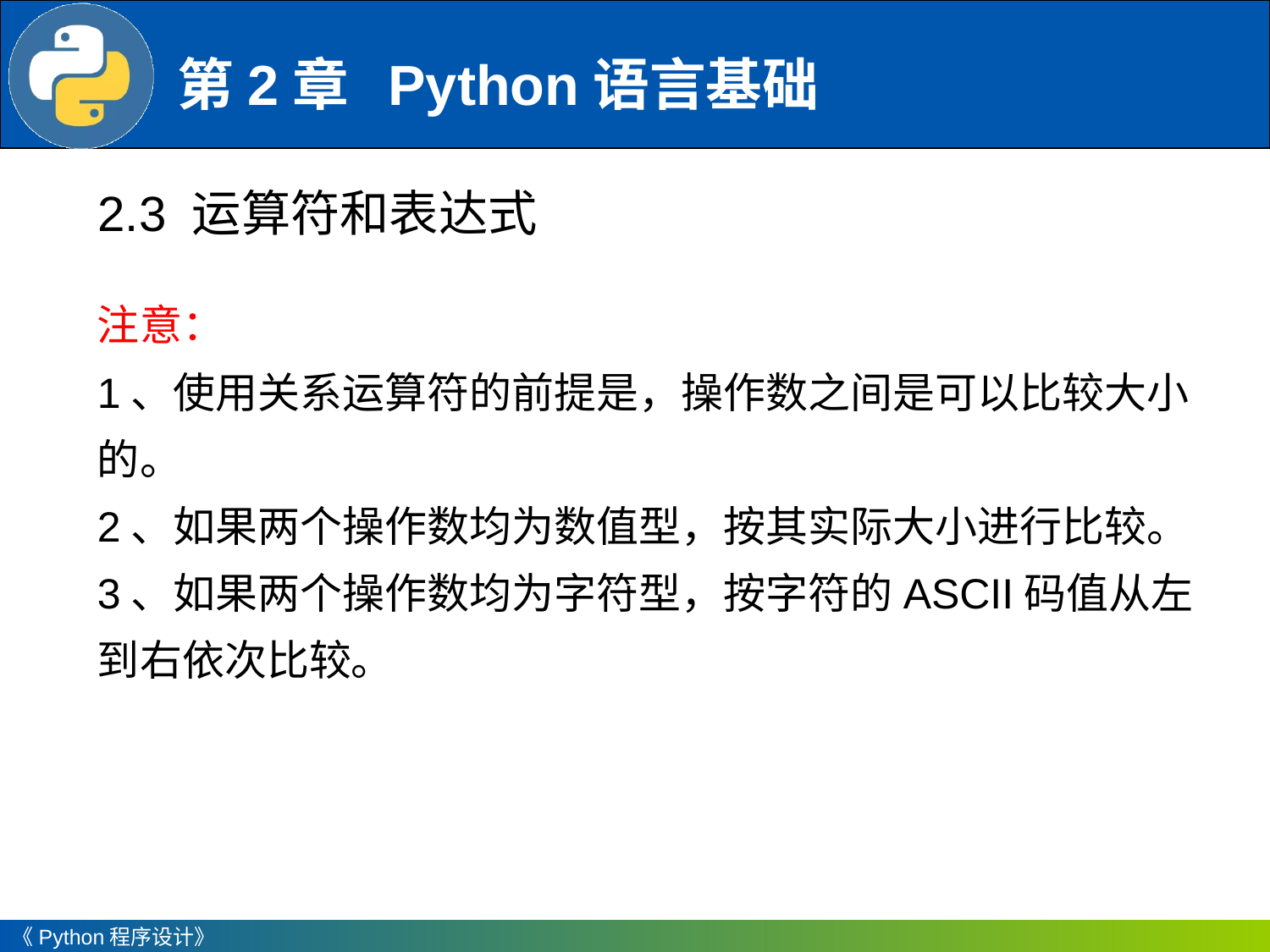

2.3 运算符和表达式
注意：
1、使用关系运算符的前提是，操作数之间是可以比较大小的。
2、如果两个操作数均为数值型，按其实际大小进行比较。
3、如果两个操作数均为字符型，按字符的ASCII码值从左到右依次比较。